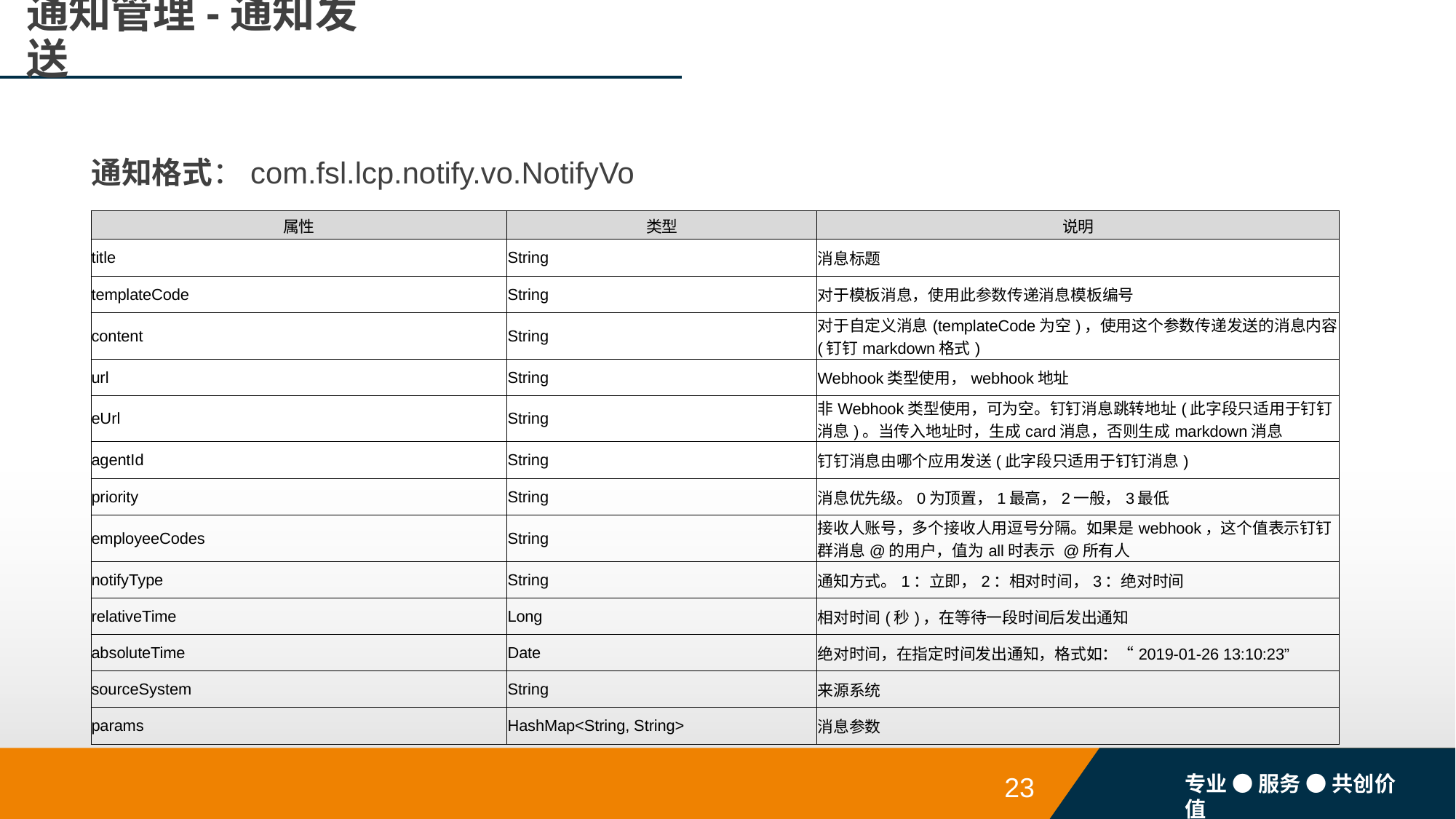

# 通知管理-通知发送
通知格式：com.fsl.lcp.notify.vo.NotifyVo
| 属性 | 类型 | 说明 |
| --- | --- | --- |
| title | String | 消息标题 |
| templateCode | String | 对于模板消息，使用此参数传递消息模板编号 |
| content | String | 对于自定义消息(templateCode为空)，使用这个参数传递发送的消息内容(钉钉markdown格式) |
| url | String | Webhook类型使用，webhook地址 |
| eUrl | String | 非Webhook类型使用，可为空。钉钉消息跳转地址(此字段只适用于钉钉消息)。当传入地址时，生成card消息，否则生成markdown消息 |
| agentId | String | 钉钉消息由哪个应用发送(此字段只适用于钉钉消息) |
| priority | String | 消息优先级。0为顶置，1最高，2一般，3最低 |
| employeeCodes | String | 接收人账号，多个接收人用逗号分隔。如果是webhook，这个值表示钉钉群消息@的用户，值为all时表示 @所有人 |
| notifyType | String | 通知方式。1：立即，2：相对时间，3：绝对时间 |
| relativeTime | Long | 相对时间(秒)，在等待一段时间后发出通知 |
| absoluteTime | Date | 绝对时间，在指定时间发出通知，格式如：“2019-01-26 13:10:23” |
| sourceSystem | String | 来源系统 |
| params | HashMap<String, String> | 消息参数 |